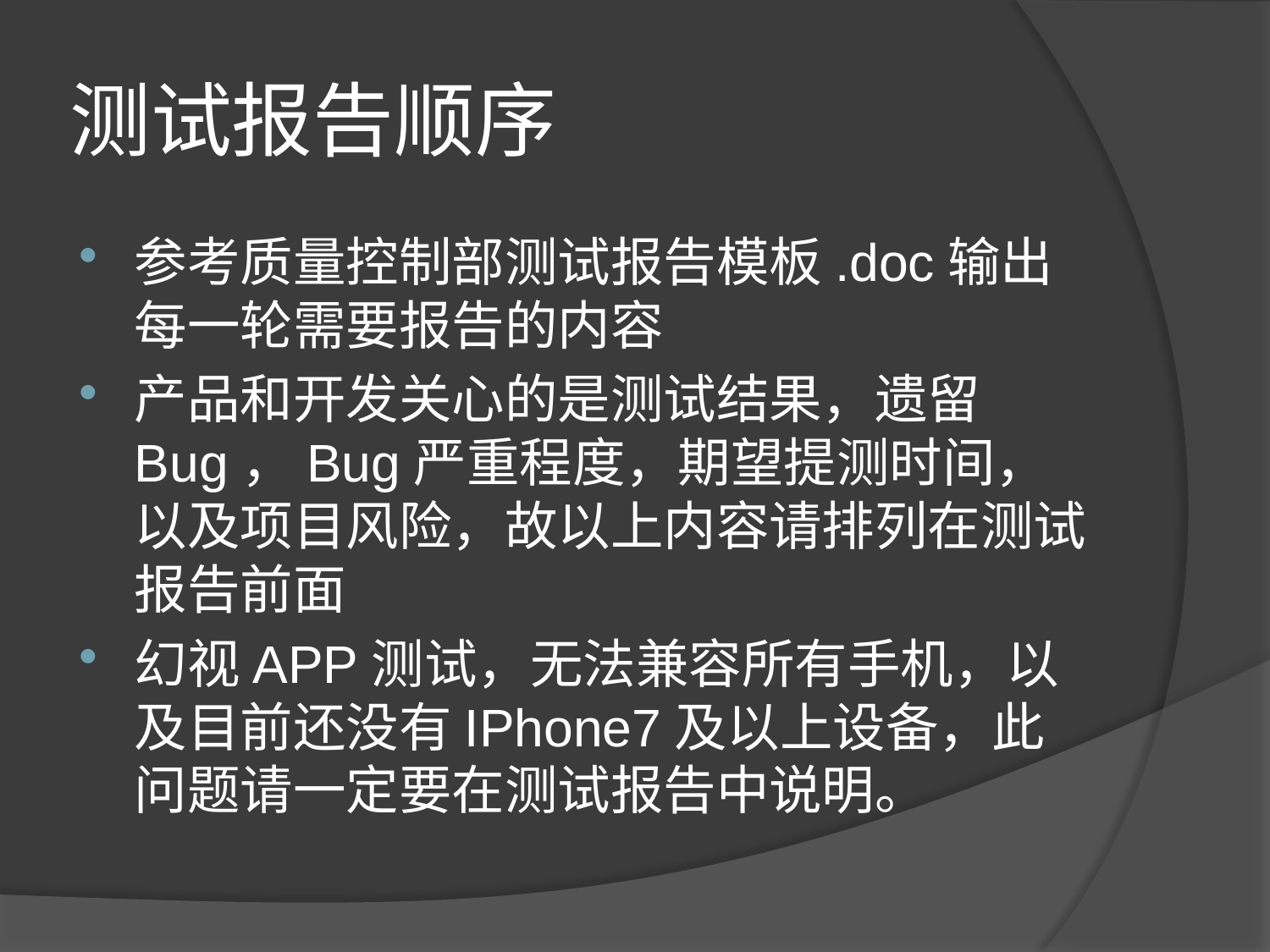

# 测试报告顺序
参考质量控制部测试报告模板.doc输出每一轮需要报告的内容
产品和开发关心的是测试结果，遗留Bug，Bug严重程度，期望提测时间，以及项目风险，故以上内容请排列在测试报告前面
幻视APP测试，无法兼容所有手机，以及目前还没有IPhone7及以上设备，此问题请一定要在测试报告中说明。